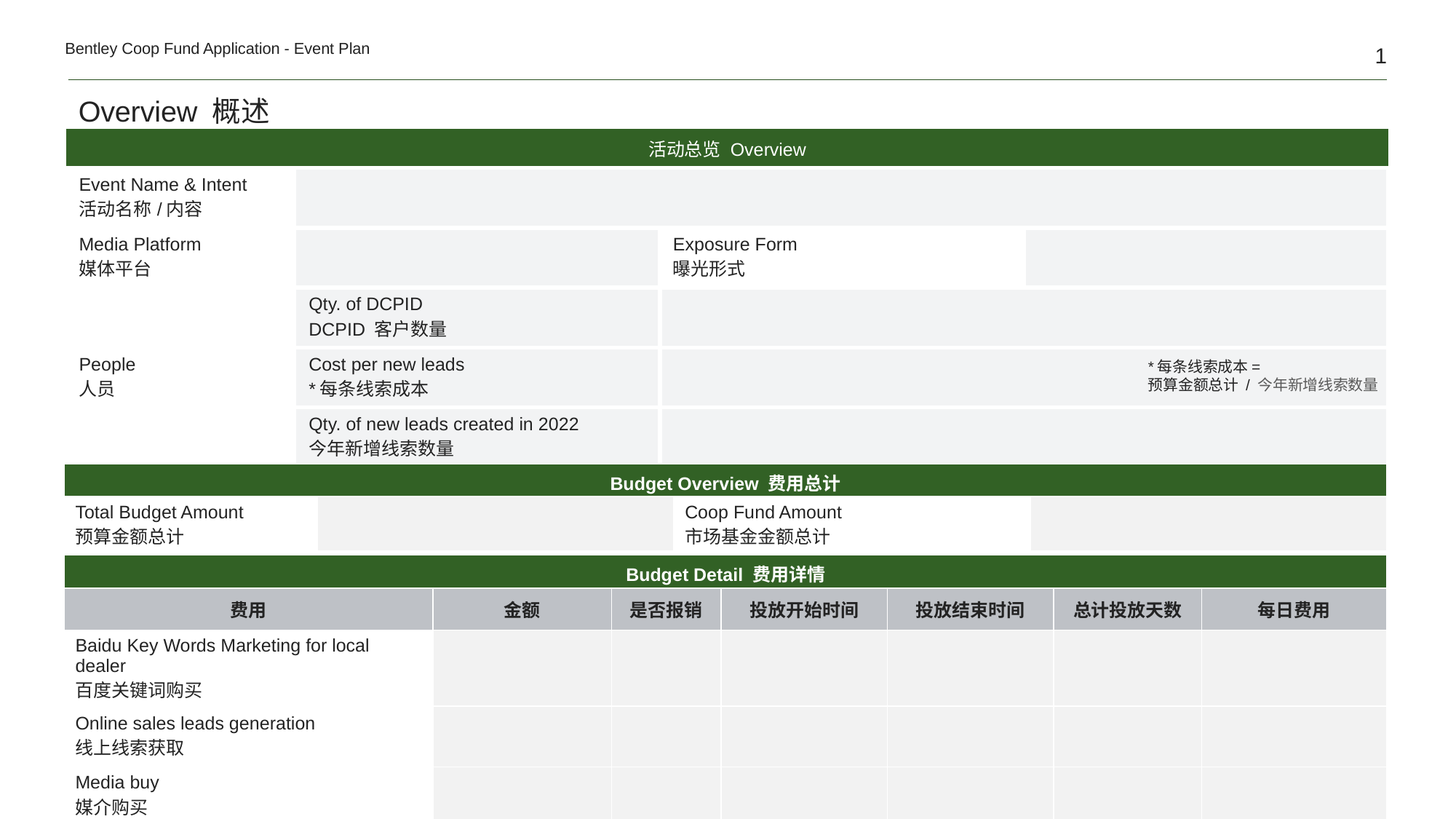

1
Bentley Coop Fund Application - Event Plan
# Overview 概述
| 活动总览 Overview |  |  |  |
| --- | --- | --- | --- |
| Event Name & Intent 活动名称/内容 |  |  |  |
| Media Platform 媒体平台 |  | Exposure Form 曝光形式 |  |
| People 人员 | Qty. of DCPID DCPID 客户数量 |  |  |
|  | Cost per new leads \*每条线索成本 |  |  |
|  | Qty. of new leads created in 2022 今年新增线索数量 |  |  |
*每条线索成本=
预算金额总计 / 今年新增线索数量
| Budget Overview 费用总计 |  |  |  |
| --- | --- | --- | --- |
| Total Budget Amount 预算金额总计 |  | Coop Fund Amount 市场基金金额总计 |  |
| Budget Detail 费用详情 |  |  |  |  |  |  |
| --- | --- | --- | --- | --- | --- | --- |
| 费用 | 金额 | 是否报销 | 投放开始时间 | 投放结束时间 | 总计投放天数 | 每日费用 |
| Baidu Key Words Marketing for local dealer 百度关键词购买 |  |  |  |  |  |  |
| Online sales leads generation 线上线索获取 |  |  |  |  |  |  |
| Media buy 媒介购买 |  |  |  |  |  |  |